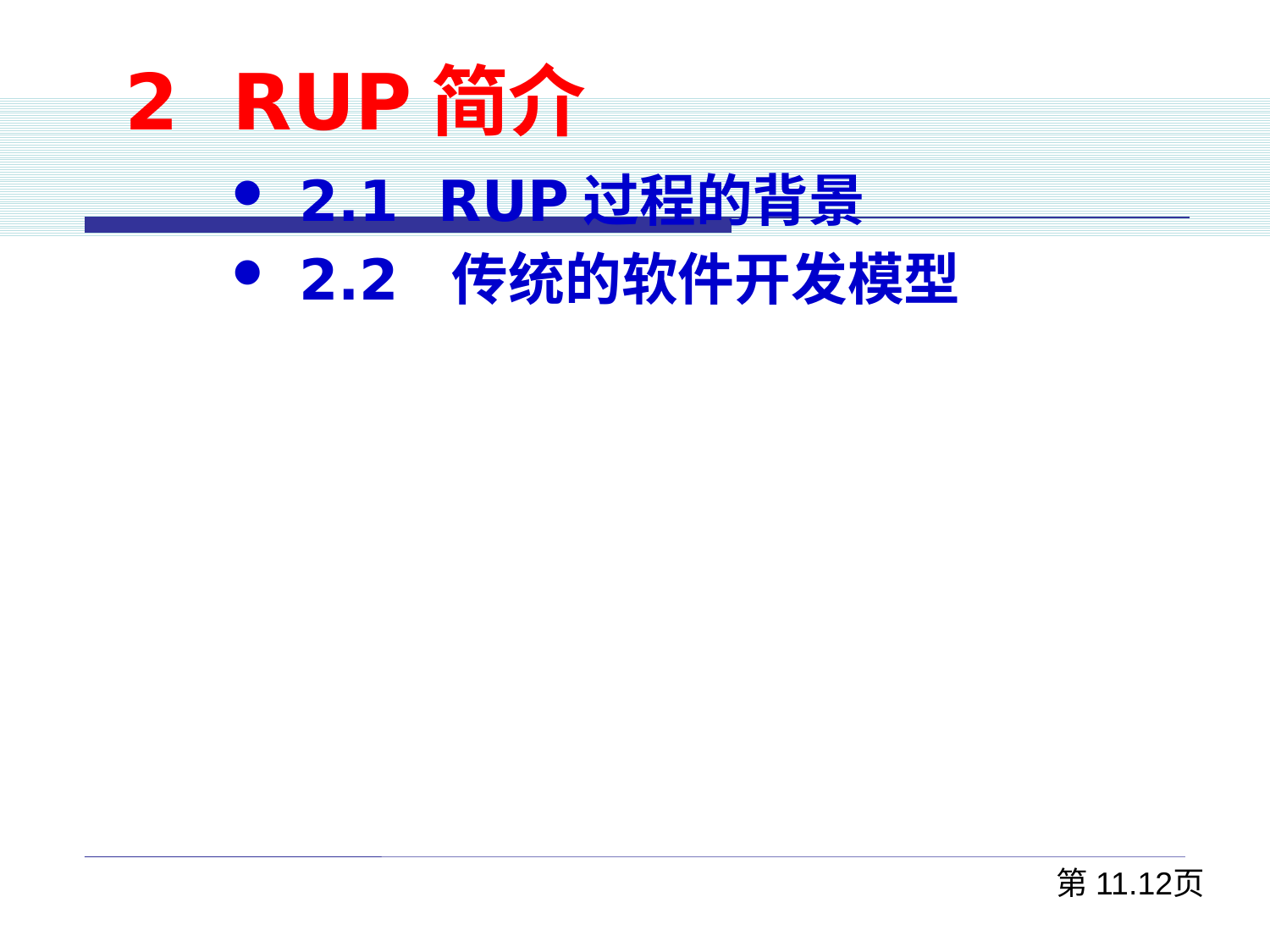

2  RUP简介
 2.1  RUP过程的背景
 2.2  传统的软件开发模型
第11.12页